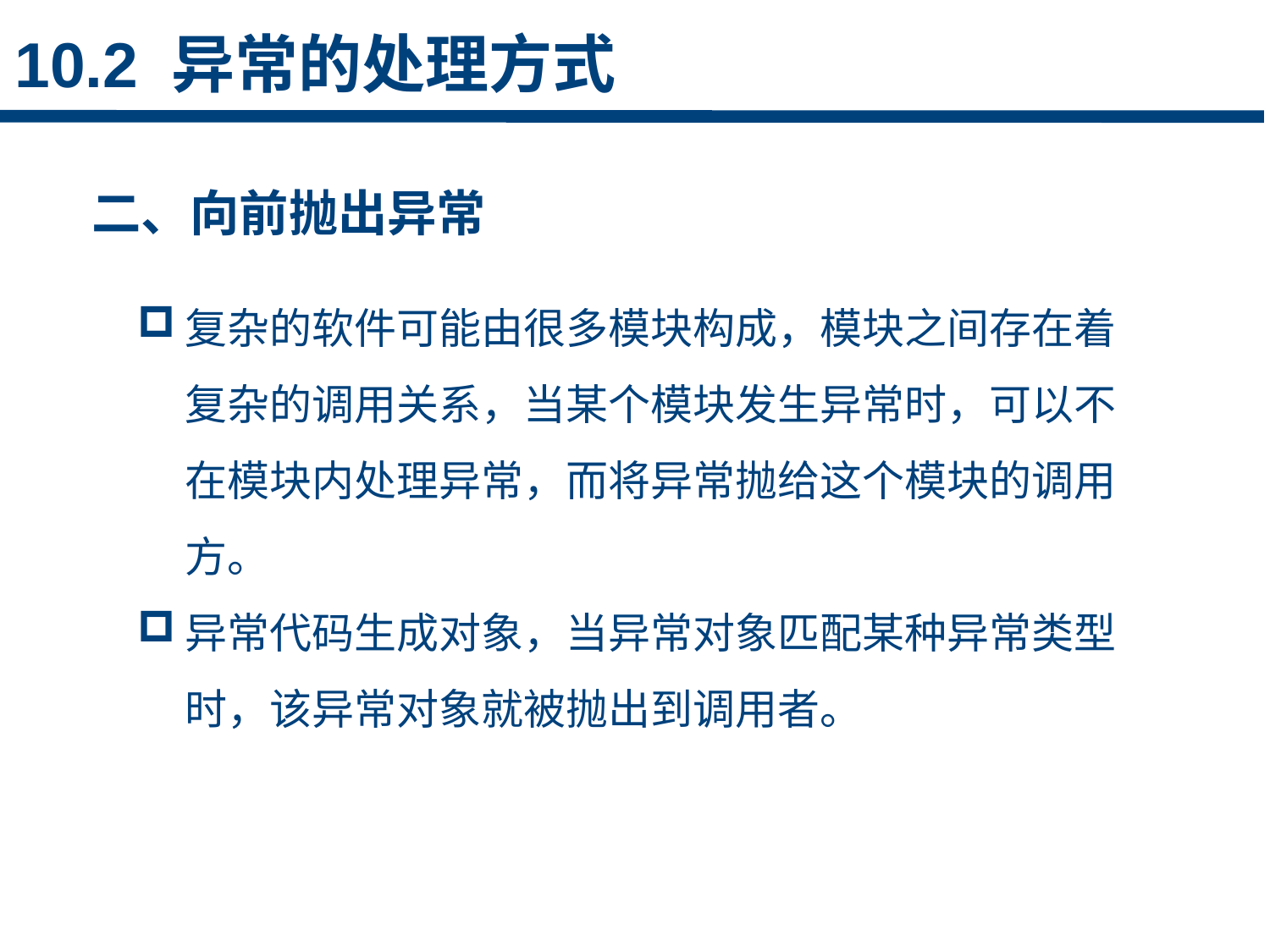

10.2 异常的处理方式
二、向前抛出异常
复杂的软件可能由很多模块构成，模块之间存在着复杂的调用关系，当某个模块发生异常时，可以不在模块内处理异常，而将异常抛给这个模块的调用方。
异常代码生成对象，当异常对象匹配某种异常类型时，该异常对象就被抛出到调用者。
点击添加文本
点击添加文本
点击添加文本
点击添加文本